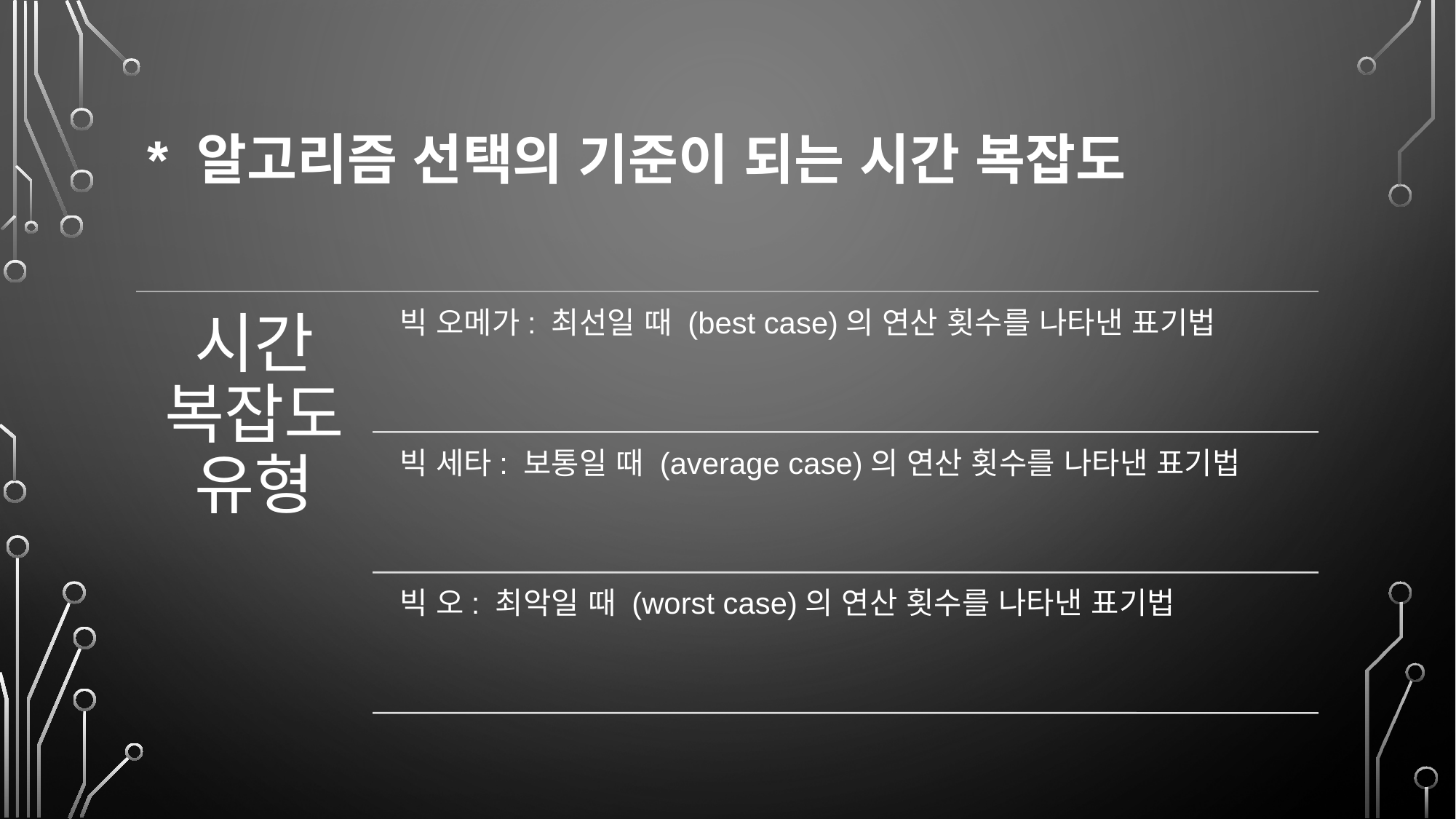

* 알고리즘 선택의 기준이 되는 시간 복잡도
시간 복잡도 유형
빅 오메가: 최선일 때 (best case)의 연산 횟수를 나타낸 표기법
빅 세타: 보통일 때 (average case)의 연산 횟수를 나타낸 표기법
빅 오: 최악일 때 (worst case)의 연산 횟수를 나타낸 표기법